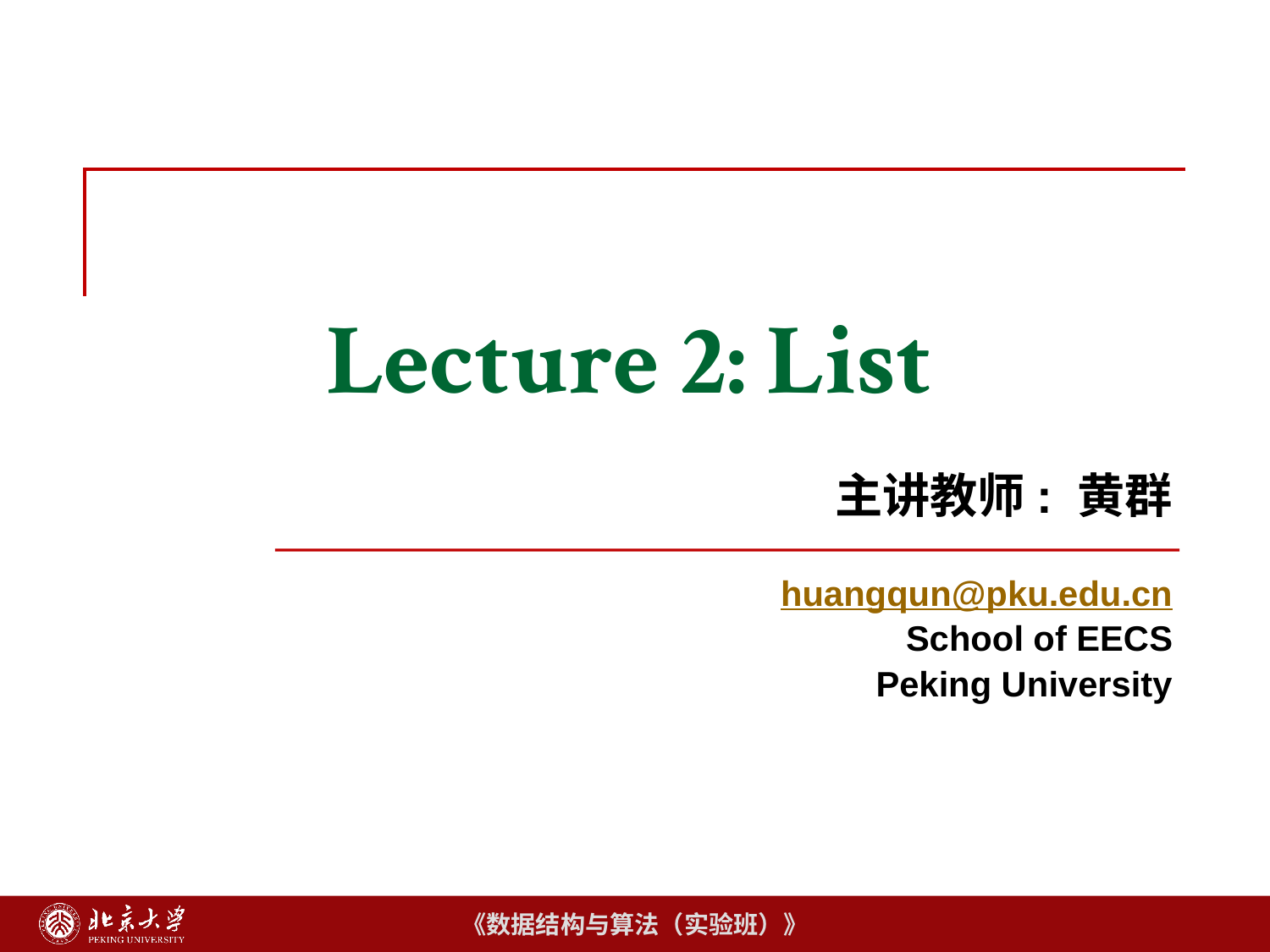

Lecture 2: List
主讲教师: 黄群

huangqun@pku.edu.cn
School of EECS
Peking University